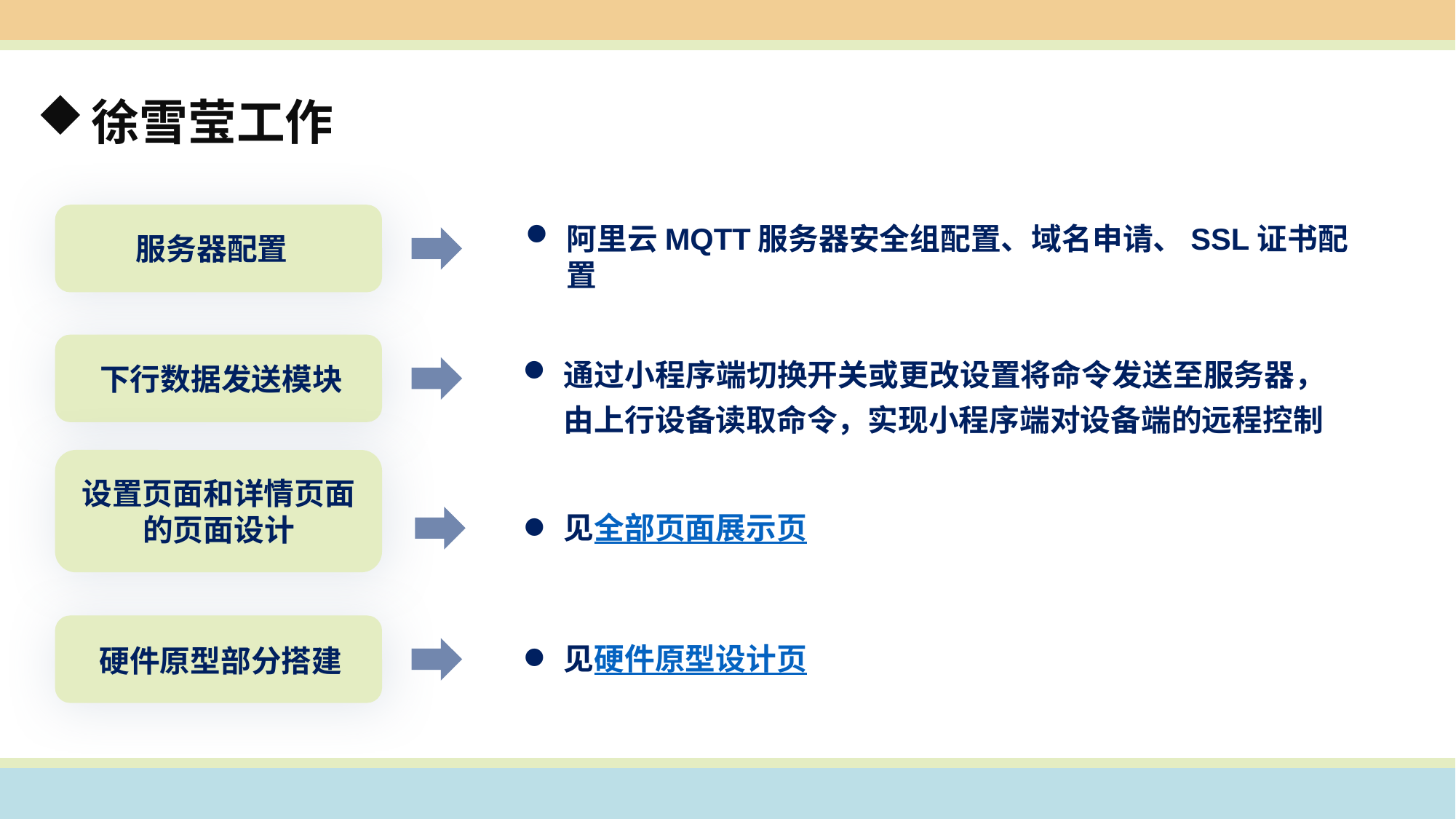

徐雪莹工作

服务器配置

下行数据发送模块

设置页面和详情页面的页面设计

硬件原型部分搭建
阿里云MQTT服务器安全组配置、域名申请、SSL证书配置

通过小程序端切换开关或更改设置将命令发送至服务器，由上行设备读取命令，实现小程序端对设备端的远程控制

见全部页面展示页

见硬件原型设计页